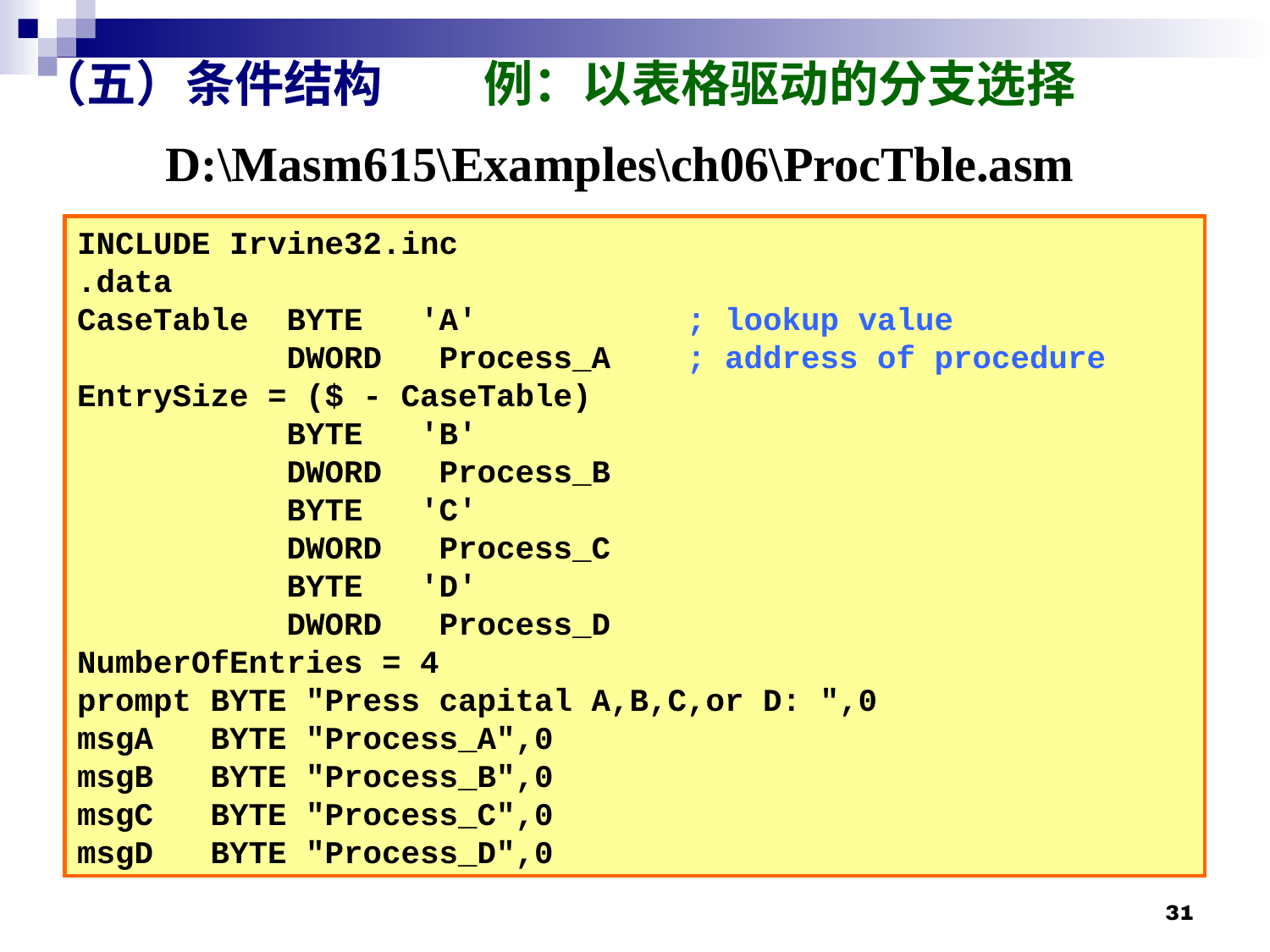

# （五）条件结构         例：以表格驱动的分支选择
D:\Masm615\Examples\ch06\ProcTble.asm
INCLUDE Irvine32.inc
.data
CaseTable  BYTE   'A'           ; lookup value
           DWORD   Process_A    ; address of procedure
EntrySize = ($ - CaseTable)
           BYTE   'B'
           DWORD   Process_B
           BYTE   'C'
           DWORD   Process_C
           BYTE   'D'
           DWORD   Process_D
NumberOfEntries = 4
prompt BYTE "Press capital A,B,C,or D: ",0
msgA   BYTE "Process_A",0
msgB   BYTE "Process_B",0
msgC   BYTE "Process_C",0
msgD   BYTE "Process_D",0
31